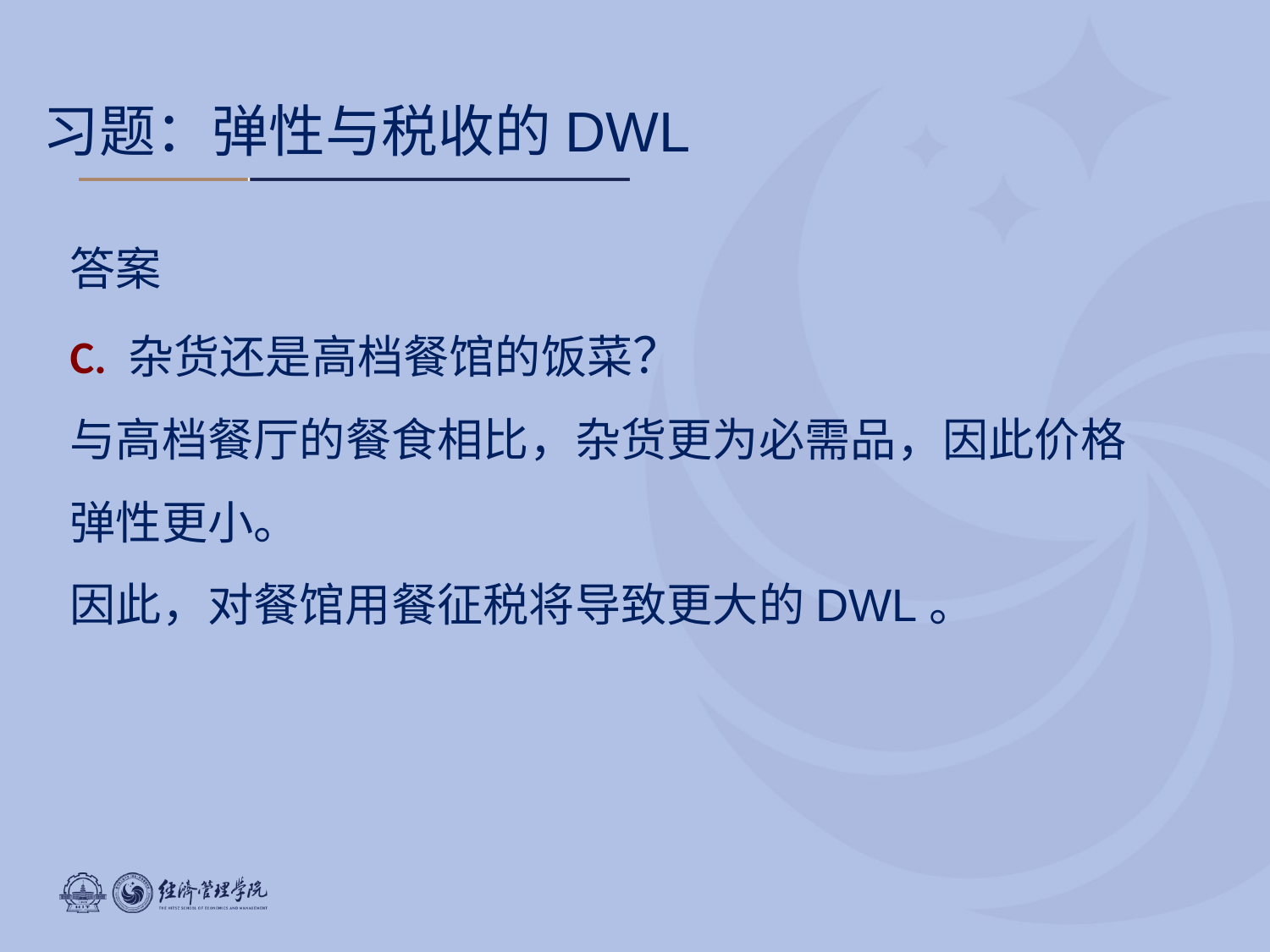

习题：弹性与税收的DWL
答案
C. 杂货还是高档餐馆的饭菜？
与高档餐厅的餐食相比，杂货更为必需品，因此价格弹性更小。
因此，对餐馆用餐征税将导致更大的DWL。